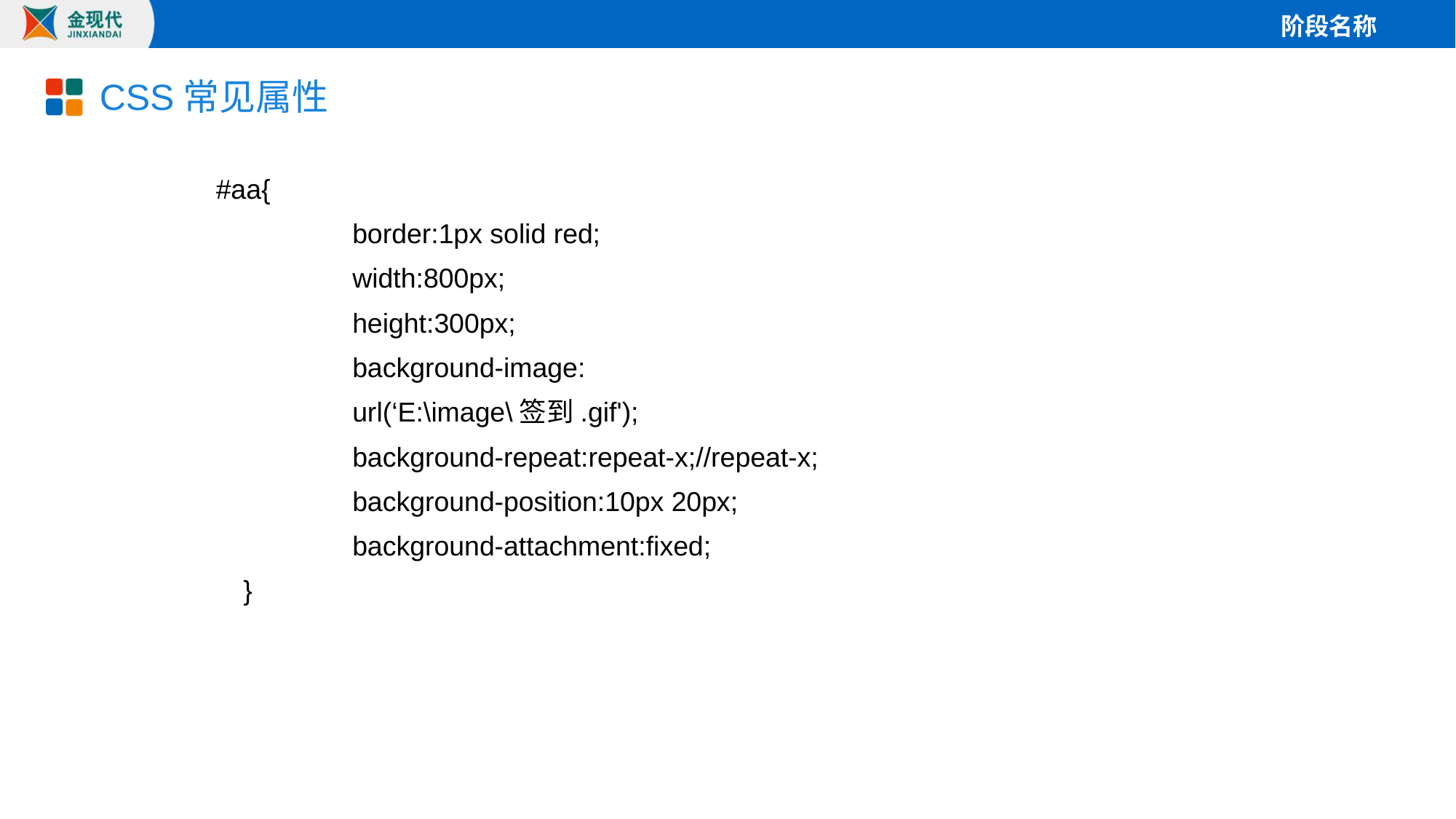

# CSS常见属性
#aa{
		border:1px solid red;
		width:800px;
		height:300px;
		background-image:
		url(‘E:\image\签到.gif');
		background-repeat:repeat-x;//repeat-x;
		background-position:10px 20px;
		background-attachment:fixed;
	}